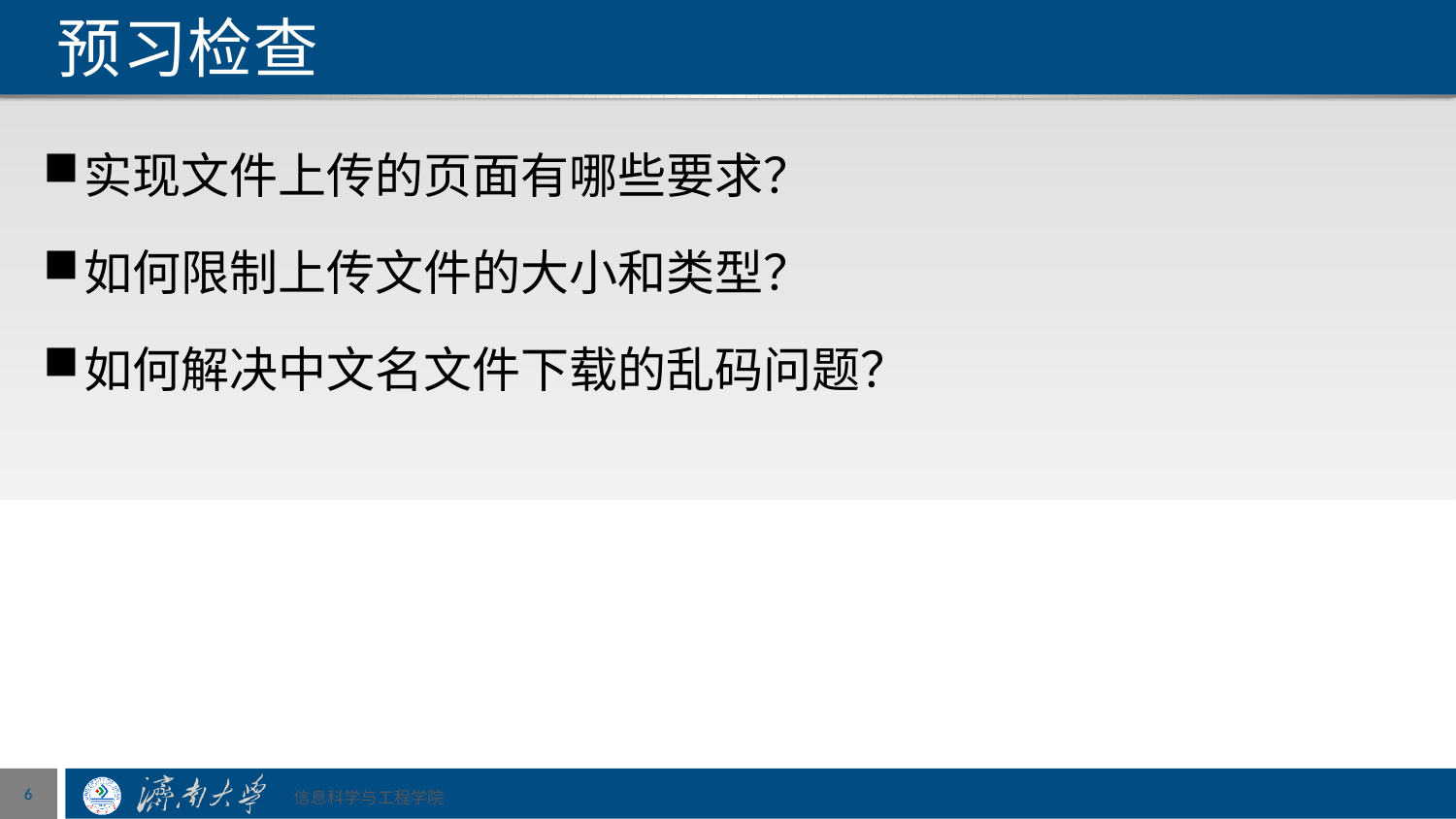

# 预习检查
实现文件上传的页面有哪些要求？
如何限制上传文件的大小和类型？
如何解决中文名文件下载的乱码问题？